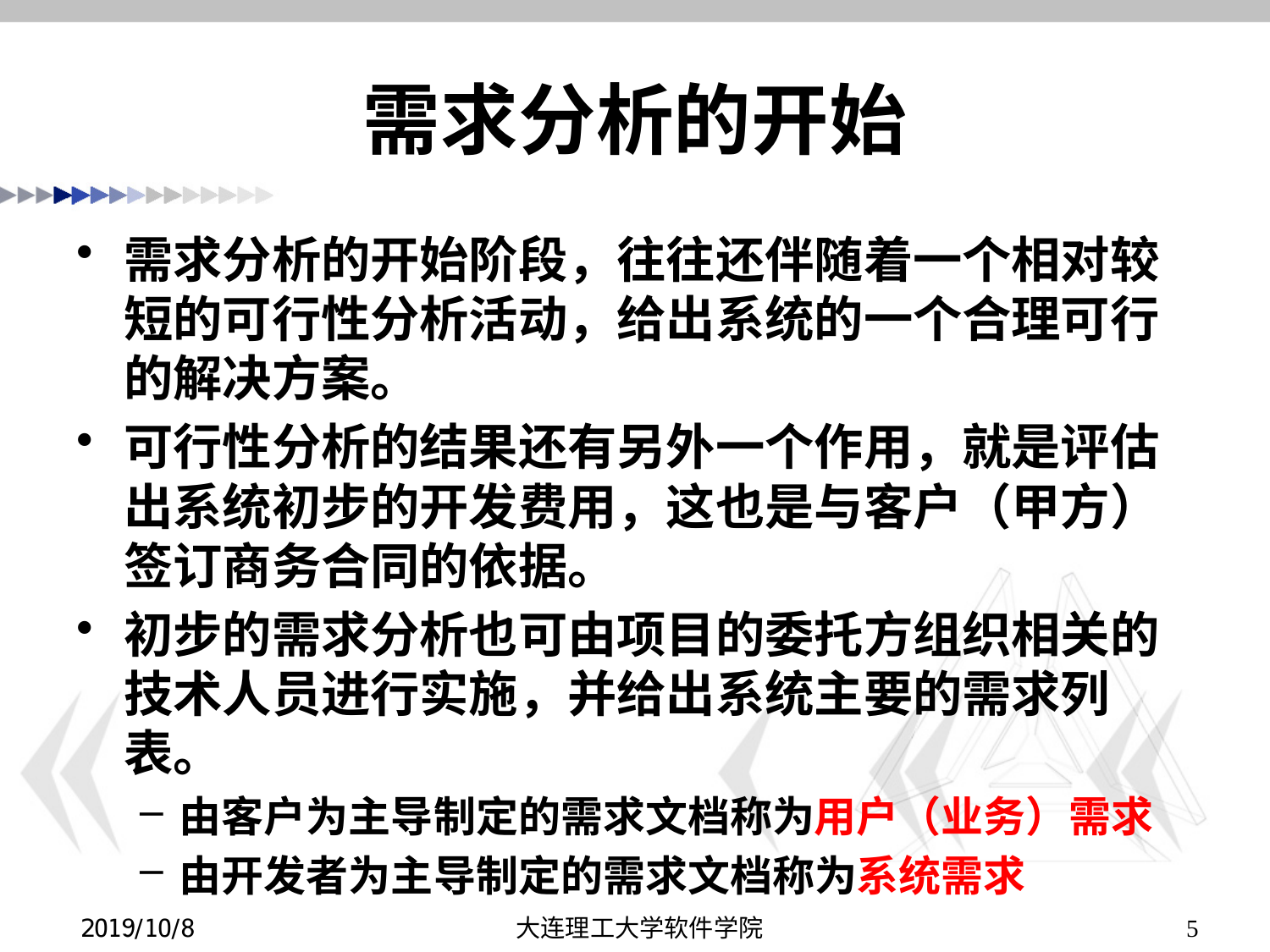

# 需求分析的开始
需求分析的开始阶段，往往还伴随着一个相对较短的可行性分析活动，给出系统的一个合理可行的解决方案。
可行性分析的结果还有另外一个作用，就是评估出系统初步的开发费用，这也是与客户（甲方）签订商务合同的依据。
初步的需求分析也可由项目的委托方组织相关的技术人员进行实施，并给出系统主要的需求列表。
由客户为主导制定的需求文档称为用户（业务）需求
由开发者为主导制定的需求文档称为系统需求
2019/10/8
大连理工大学软件学院
5